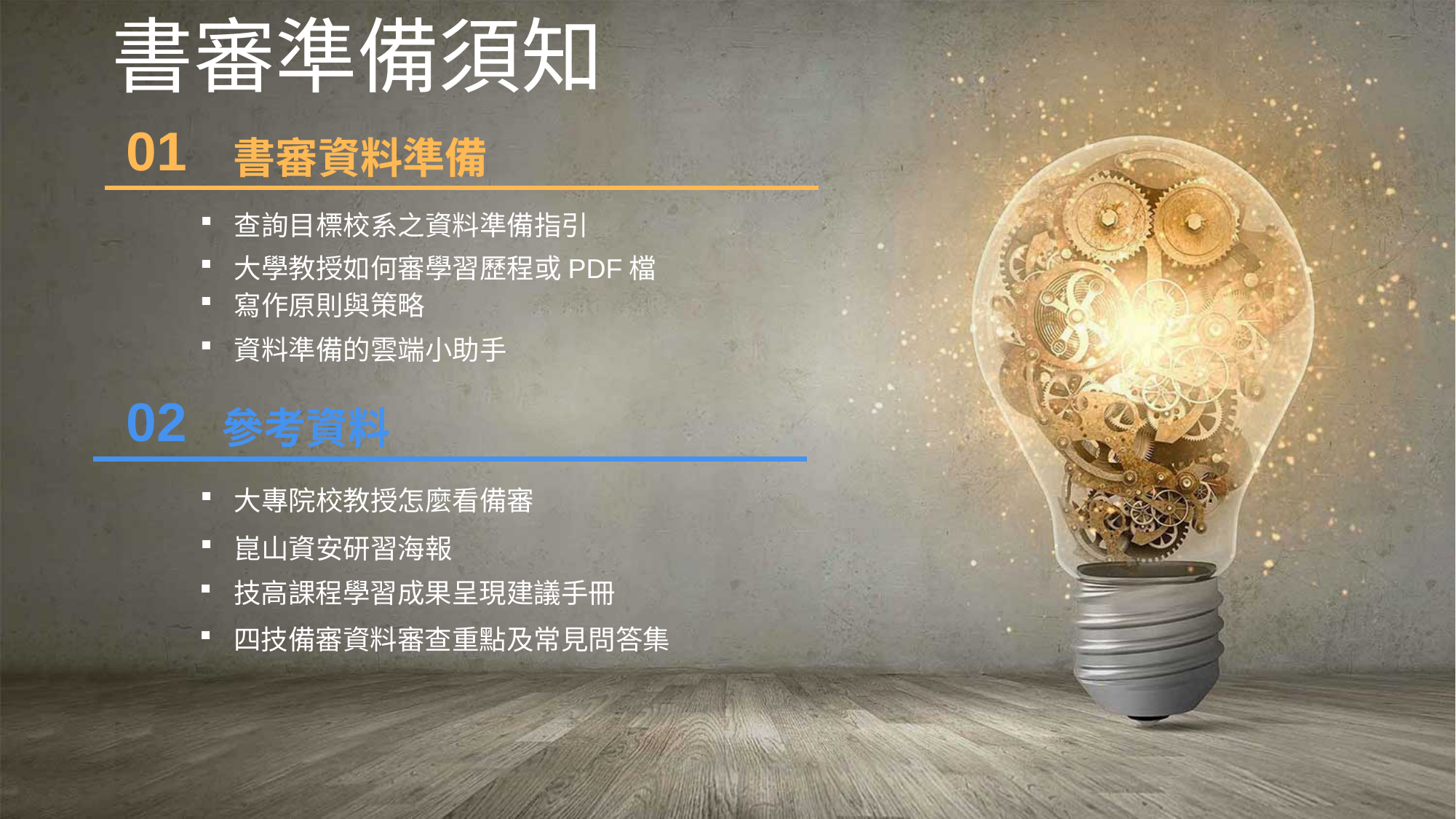

01
書審資料準備
查詢目標校系之資料準備指引
大學教授如何審學習歷程或PDF檔
02
參考資料
大專院校教授怎麼看備審

崑山資安研習海報
書審準備須知
寫作原則與策略
資料準備的雲端小助手
技高課程學習成果呈現建議手冊
四技備審資料審查重點及常見問答集